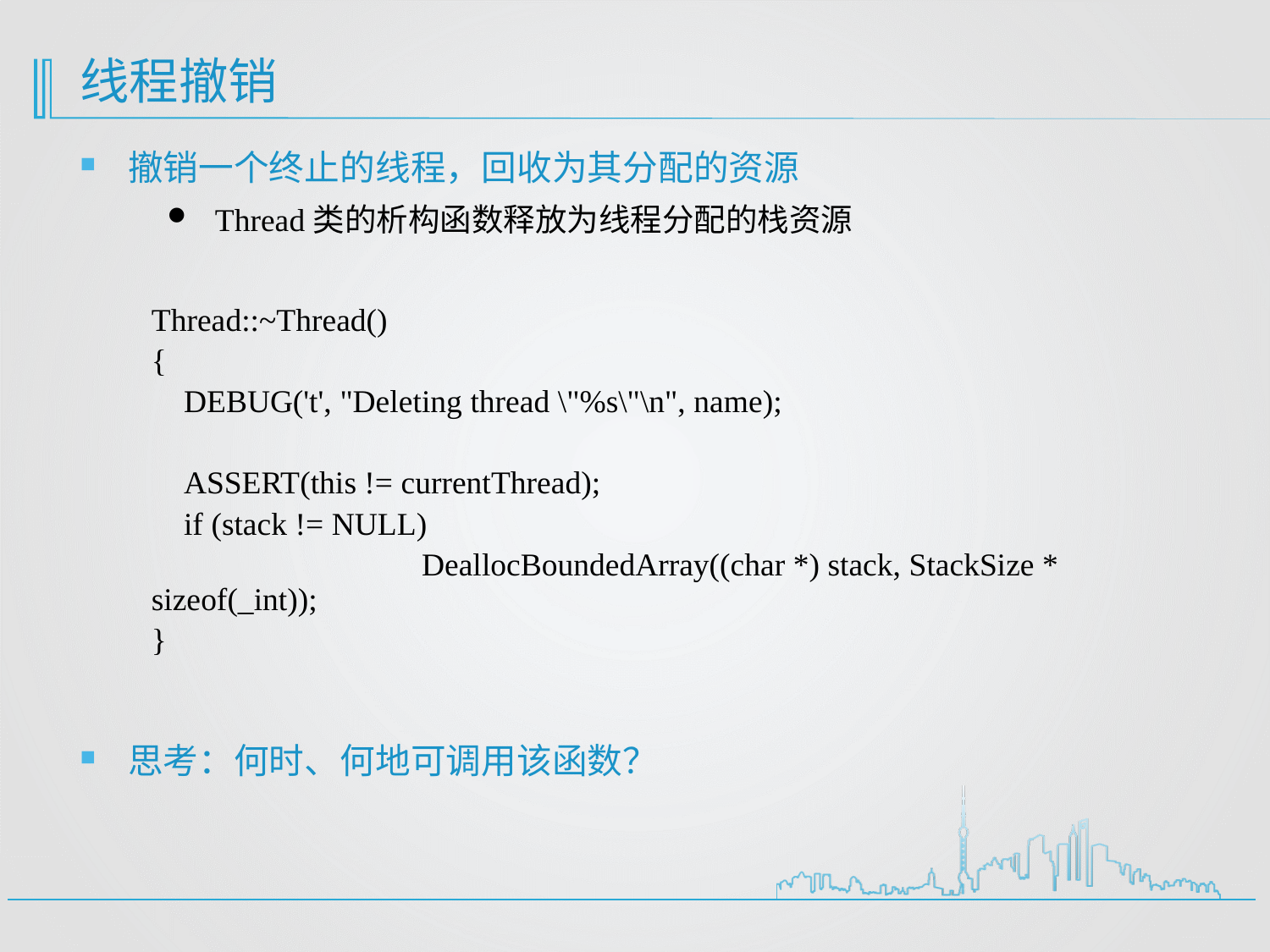

# 线程撤销
撤销一个终止的线程，回收为其分配的资源
Thread类的析构函数释放为线程分配的栈资源

Thread::~Thread()
{
    DEBUG('t', "Deleting thread \"%s\"\n", name);

    ASSERT(this != currentThread);
    if (stack != NULL)
		  DeallocBoundedArray((char *) stack, StackSize * sizeof(_int));
}

思考：何时、何地可调用该函数？